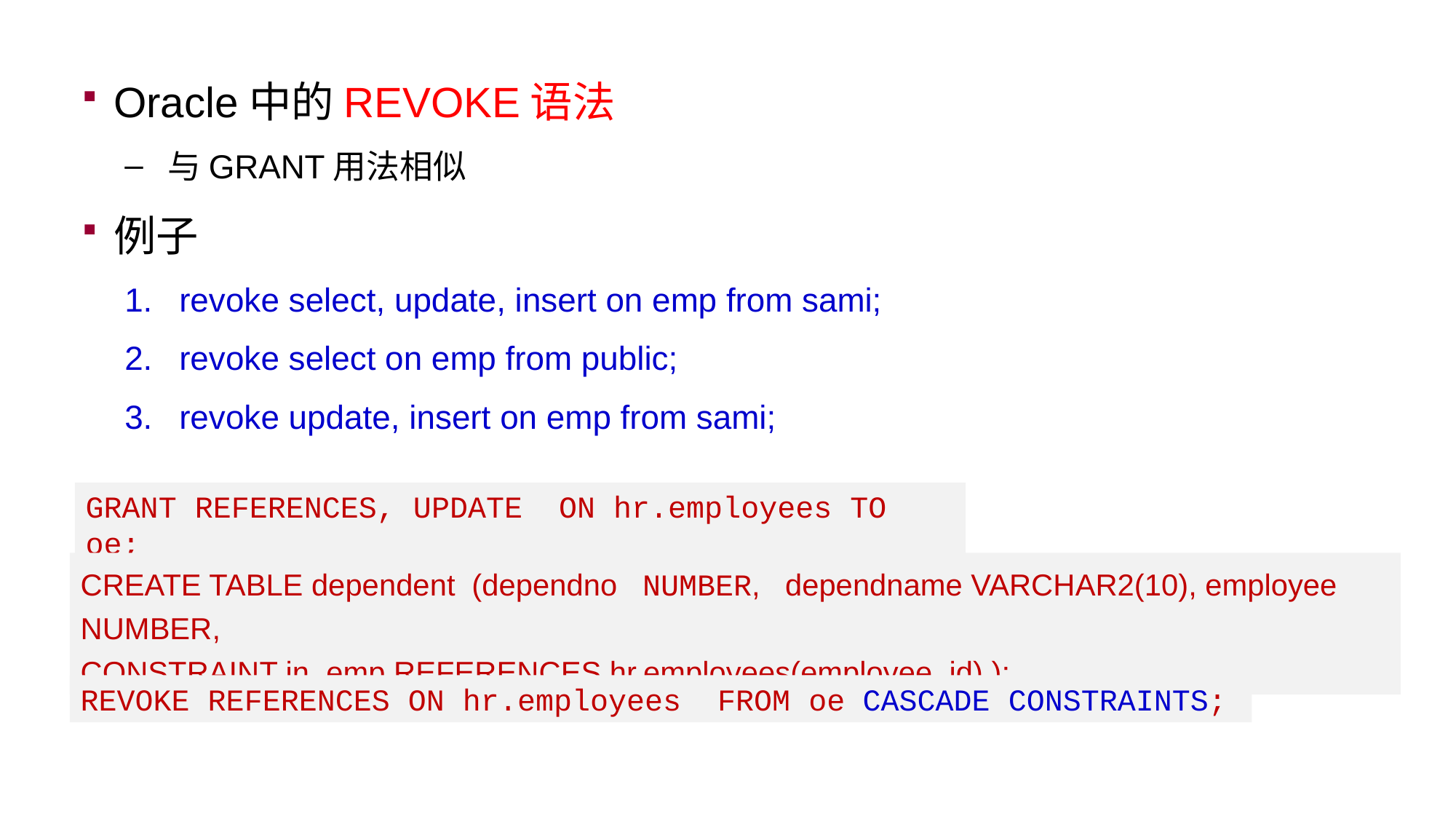

Oracle中的REVOKE语法
与GRANT用法相似
例子
revoke select, update, insert on emp from sami;
revoke select on emp from public;
revoke update, insert on emp from sami;
GRANT REFERENCES, UPDATE  ON hr.employees TO oe;
CREATE TABLE dependent  (dependno   NUMBER,   dependname VARCHAR2(10), employee NUMBER,
CONSTRAINT in_emp REFERENCES hr.employees(employee_id) );
REVOKE REFERENCES ON hr.employees  FROM oe CASCADE CONSTRAINTS;
38